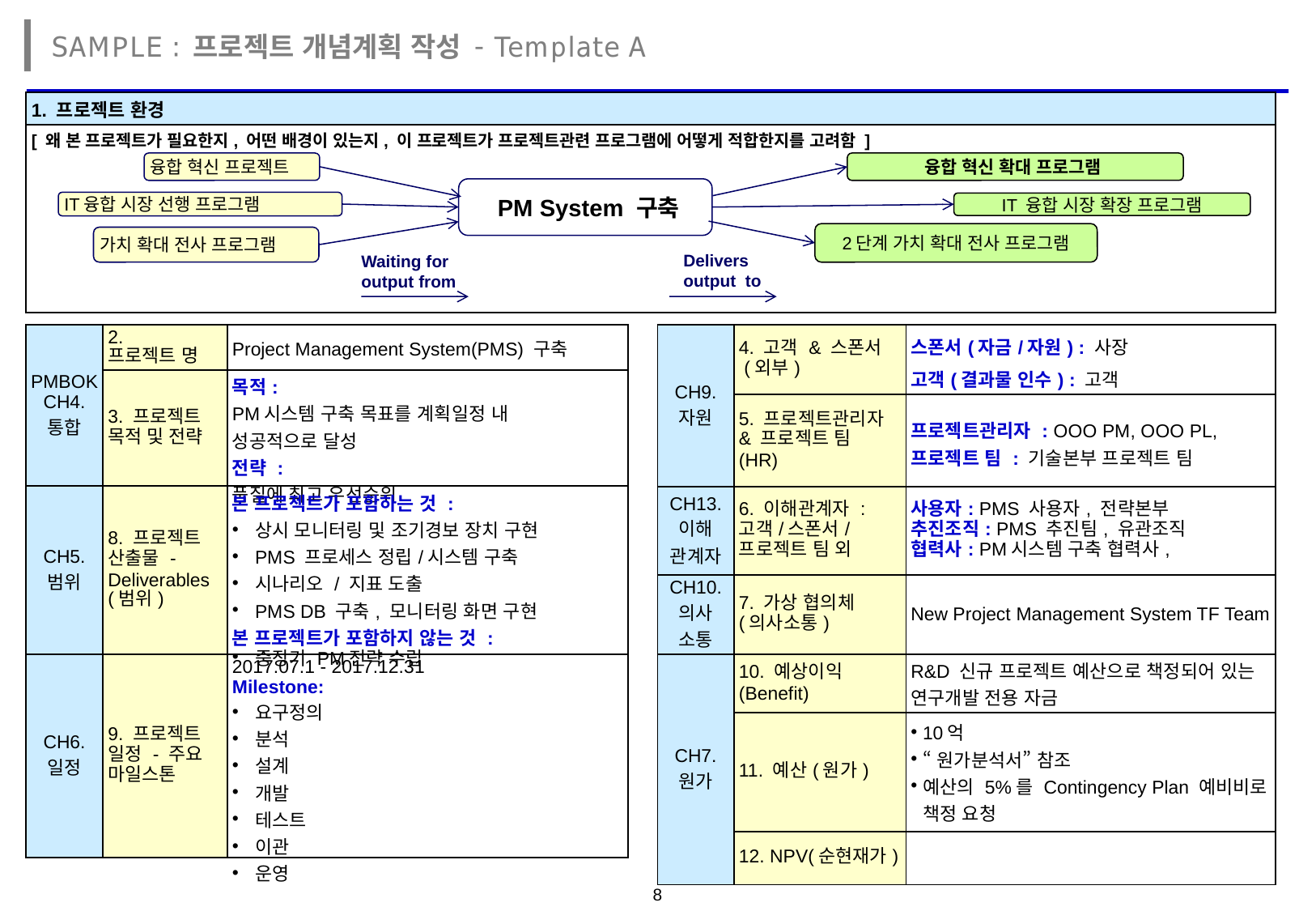

# SAMPLE : 프로젝트 개념계획 작성 - Template A
| 1. 프로젝트 환경 |
| --- |
| [ 왜 본 프로젝트가 필요한지, 어떤 배경이 있는지, 이 프로젝트가 프로젝트관련 프로그램에 어떻게 적합한지를 고려함 ] |
융합 혁신 프로젝트
융합 혁신 확대 프로그램
 PM System 구축
IT융합 시장 선행 프로그램
IT 융합 시장 확장 프로그램
2단계 가치 확대 전사 프로그램
가치 확대 전사 프로그램
Delivers
output  to
Waiting for output from
| PMBOK CH4. 통합 | 2. 프로젝트 명 | Project Management System(PMS) 구축 |
| --- | --- | --- |
|  | 3. 프로젝트 목적 및 전략 | 목적: PM시스템 구축 목표를 계획일정 내 성공적으로 달성 전략 : 품질에 최고 우선순위 |
| CH5. 범위 | 8. 프로젝트 산출물 - Deliverables (범위) | 본 프로젝트가 포함하는 것 : 상시 모니터링 및 조기경보 장치 구현 PMS 프로세스 정립/시스템 구축 시나리오 / 지표 도출 PMS DB 구축, 모니터링 화면 구현 본 프로젝트가 포함하지 않는 것 : 중장기 PM전략 수립 |
| CH6. 일정 | 9. 프로젝트 일정 - 주요 마일스톤 | 2017.07.1 - 2017.12.31 Milestone: 요구정의 분석 설계 개발 테스트 이관 운영 |
| CH9. 자원 | 4. 고객 & 스폰서 (외부) | 스폰서(자금/자원) : 사장 고객(결과물 인수) : 고객 |
| --- | --- | --- |
|  | 5. 프로젝트관리자 & 프로젝트 팀 (HR) | 프로젝트관리자 : OOO PM, OOO PL, 프로젝트 팀 : 기술본부 프로젝트 팀 |
| CH13. 이해 관계자 | 6. 이해관계자 : 고객/스폰서/ 프로젝트 팀 외 | 사용자: PMS 사용자, 전략본부 추진조직: PMS 추진팀, 유관조직 협력사: PM시스템 구축 협력사, |
| CH10. 의사 소통 | 7. 가상 협의체 (의사소통) | New Project Management System TF Team |
| CH7. 원가 | 10. 예상이익(Benefit) | R&D 신규 프로젝트 예산으로 책정되어 있는 연구개발 전용 자금 |
|  | 11. 예산(원가) | 10억 “원가분석서” 참조 예산의 5%를 Contingency Plan 예비비로 책정 요청 |
|  | 12. NPV(순현재가) |  |